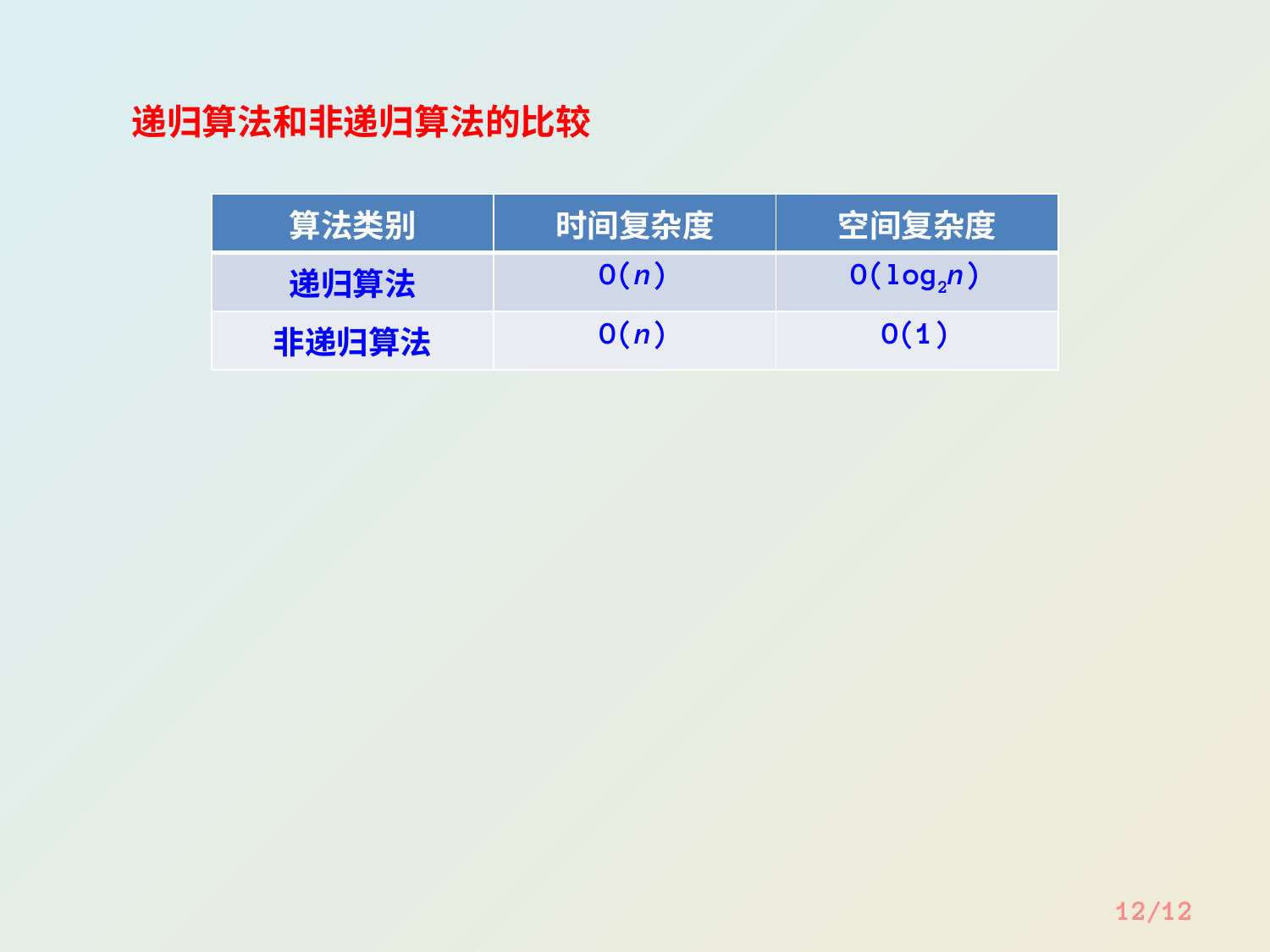

递归算法和非递归算法的比较
| 算法类别 | 时间复杂度 | 空间复杂度 |
| --- | --- | --- |
| 递归算法 | O(n) | O(log2n) |
| 非递归算法 | O(n) | O(1) |
12/12